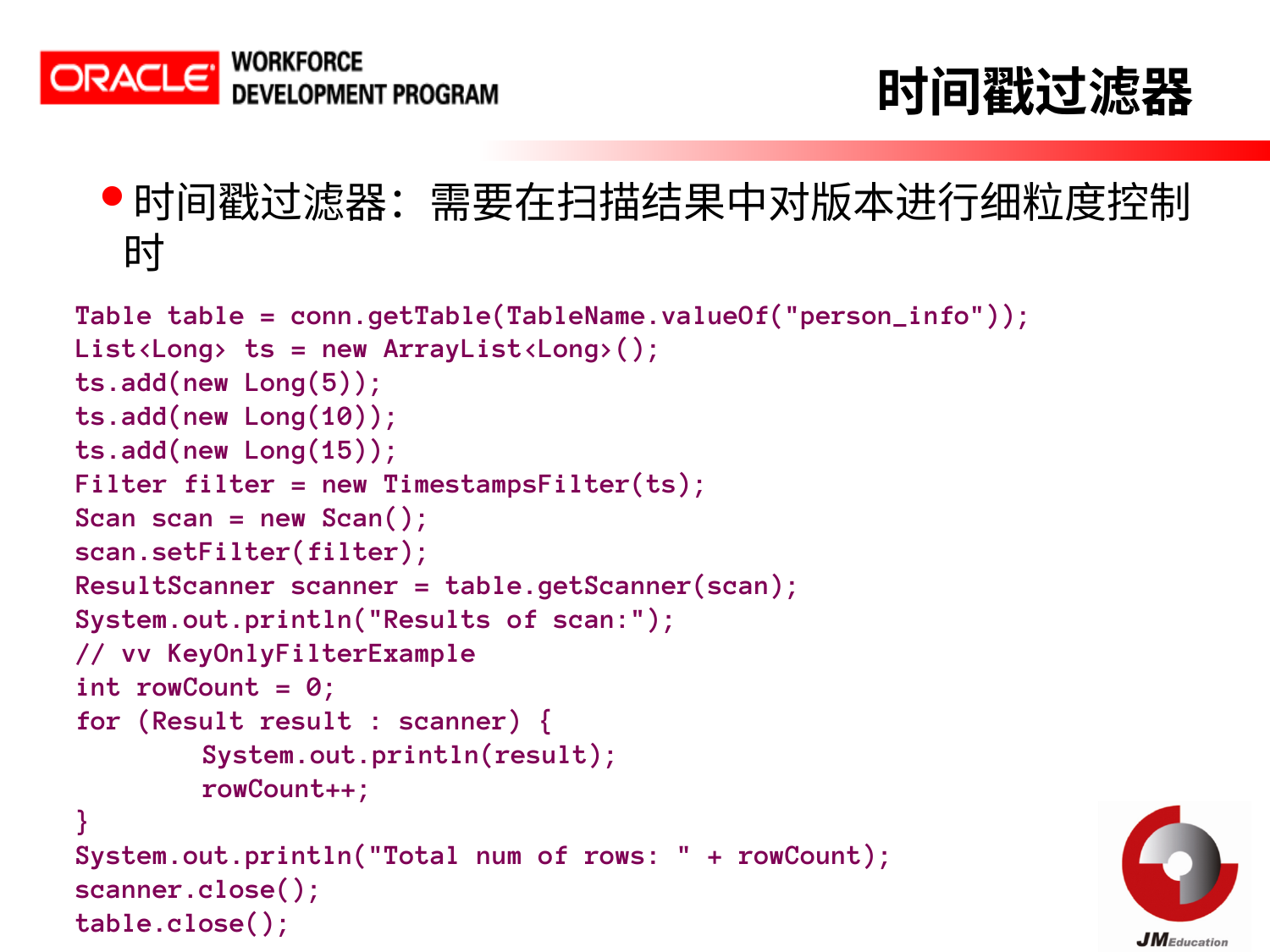

时间戳过滤器
时间戳过滤器：需要在扫描结果中对版本进行细粒度控制时
Table table = conn.getTable(TableName.valueOf("person_info"));
List<Long> ts = new ArrayList<Long>();
ts.add(new Long(5));
ts.add(new Long(10));
ts.add(new Long(15));
Filter filter = new TimestampsFilter(ts);
Scan scan = new Scan();
scan.setFilter(filter);
ResultScanner scanner = table.getScanner(scan);
System.out.println("Results of scan:");
// vv KeyOnlyFilterExample
int rowCount = 0;
for (Result result : scanner) {
	System.out.println(result);
	rowCount++;
}
System.out.println("Total num of rows: " + rowCount);
scanner.close();
table.close();